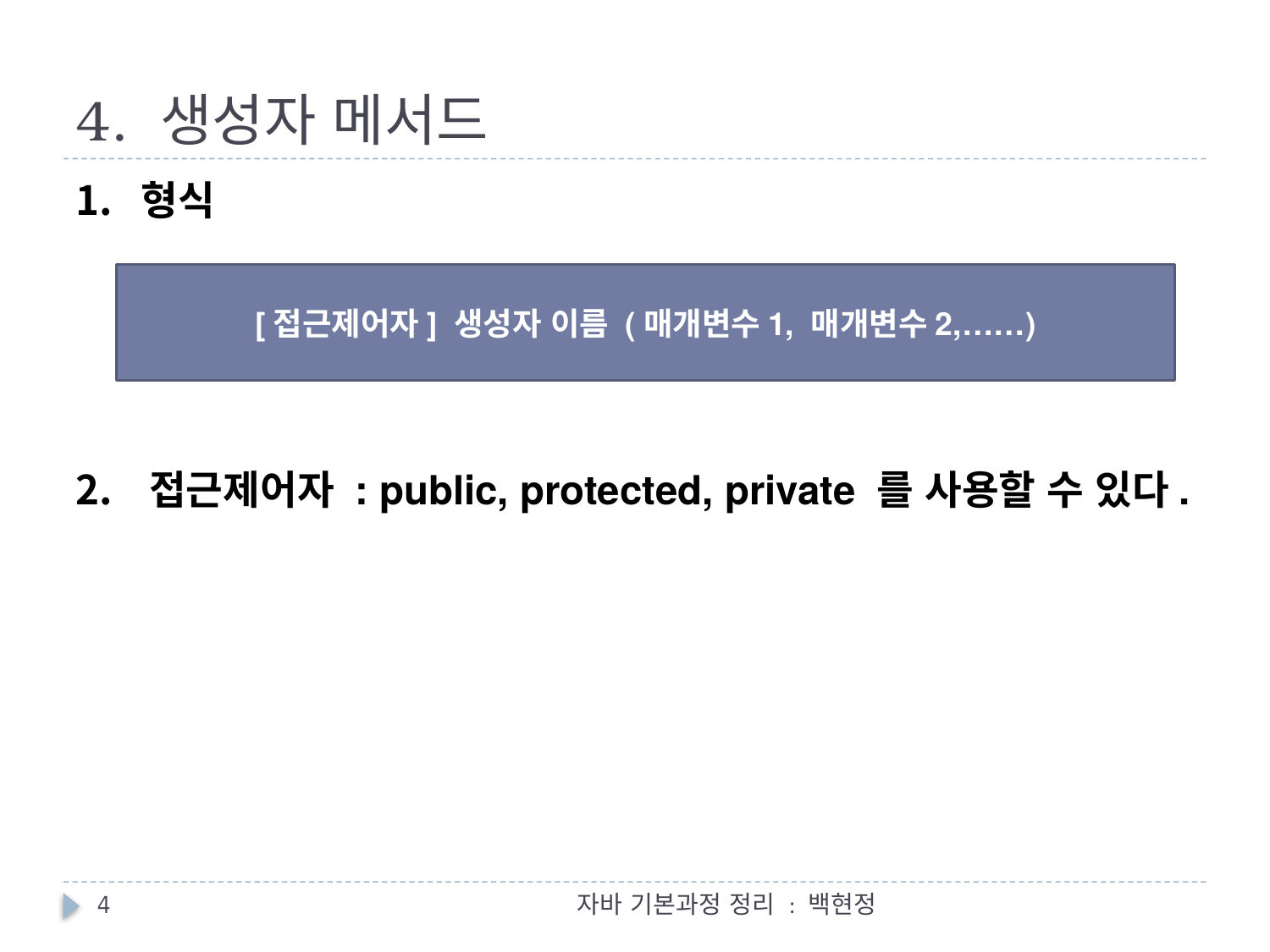

# 4. 생성자 메서드
형식

접근제어자 : public, protected, private 를 사용할 수 있다.
[접근제어자] 생성자 이름 (매개변수1, 매개변수2,……)
4
자바 기본과정 정리 : 백현정